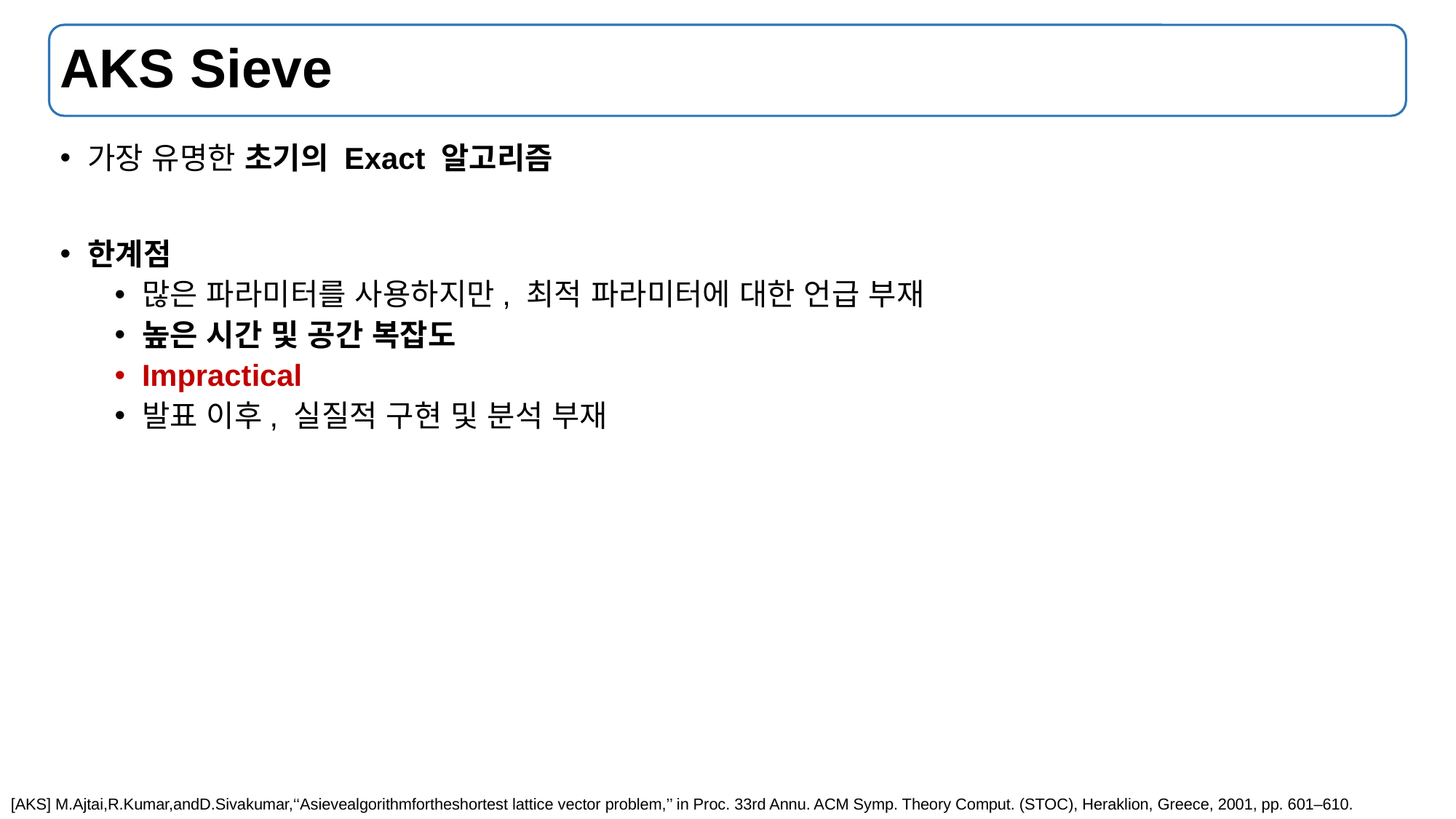

# AKS Sieve
가장 유명한 초기의 Exact 알고리즘

한계점
많은 파라미터를 사용하지만, 최적 파라미터에 대한 언급 부재
높은 시간 및 공간 복잡도
Impractical
발표 이후, 실질적 구현 및 분석 부재
[AKS] M.Ajtai,R.Kumar,andD.Sivakumar,‘‘Asievealgorithmfortheshortest lattice vector problem,’’ in Proc. 33rd Annu. ACM Symp. Theory Comput. (STOC), Heraklion, Greece, 2001, pp. 601–610.